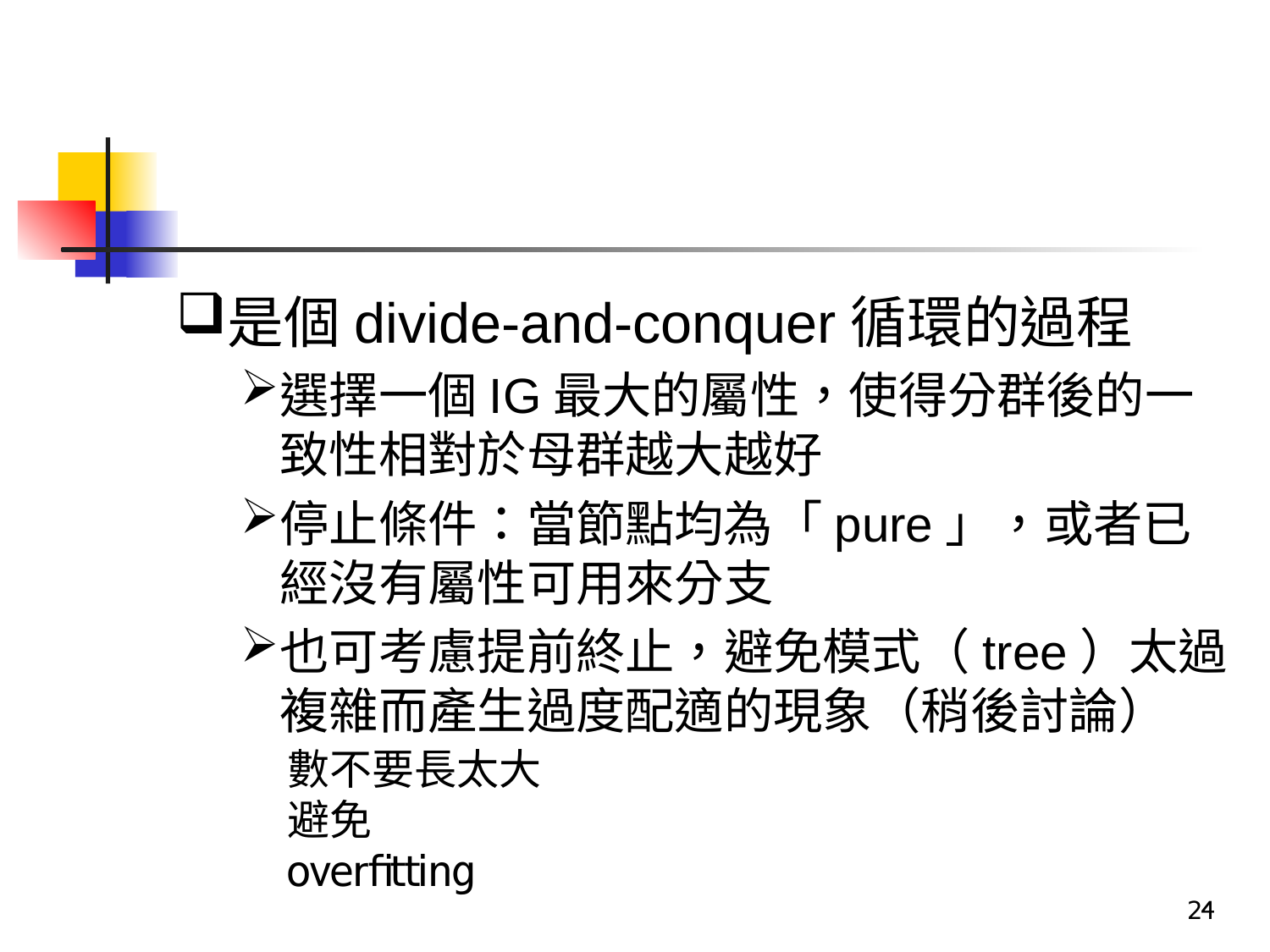

#
是個divide-and-conquer循環的過程
選擇一個IG最大的屬性，使得分群後的一致性相對於母群越大越好
停止條件：當節點均為「pure」，或者已經沒有屬性可用來分支
也可考慮提前終止，避免模式（tree）太過複雜而產生過度配適的現象（稍後討論）

數不要長太大避免overfitting
24